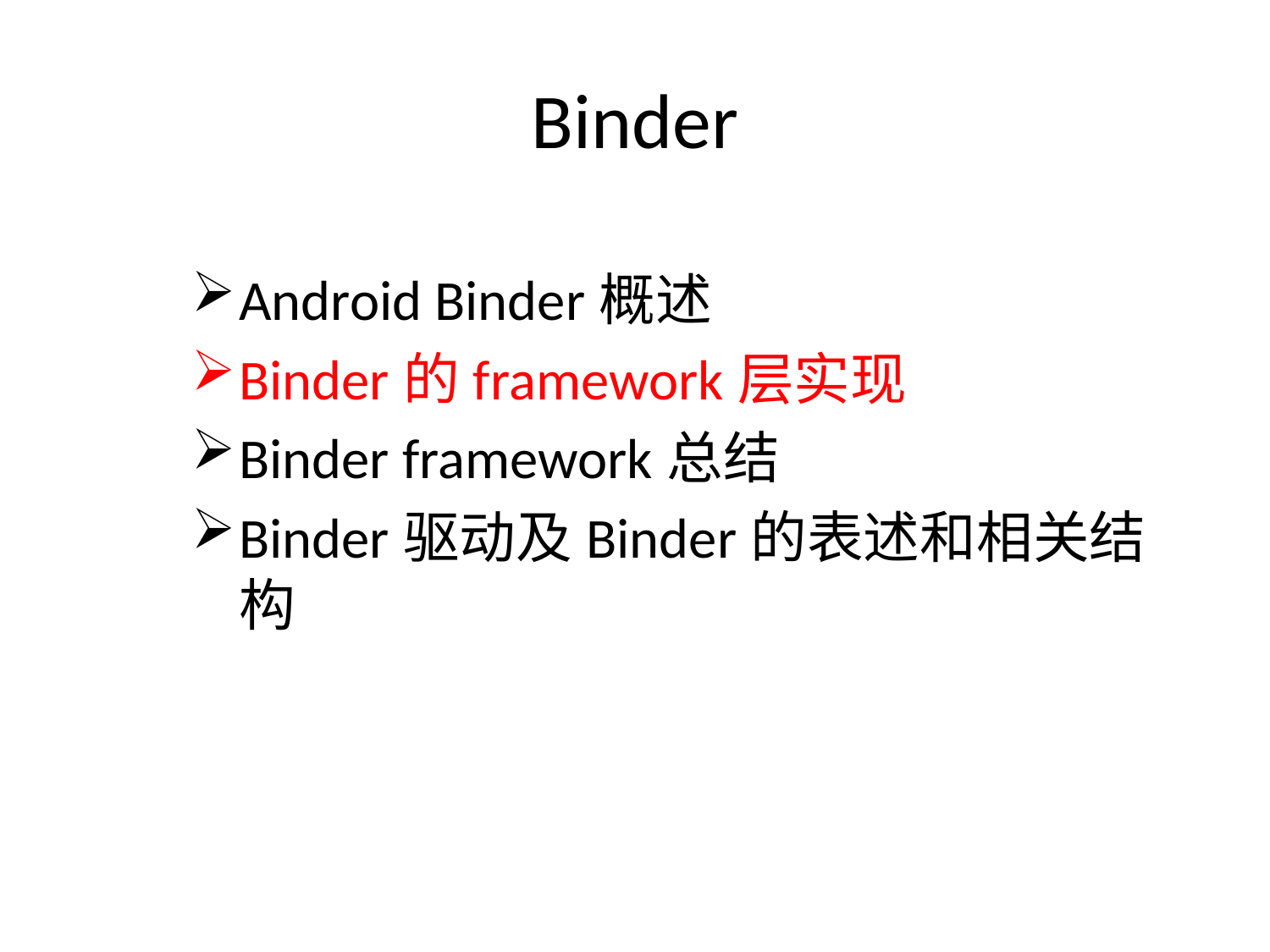

# Binder
Android Binder概述
Binder的framework层实现
Binder framework总结
Binder驱动及Binder的表述和相关结构